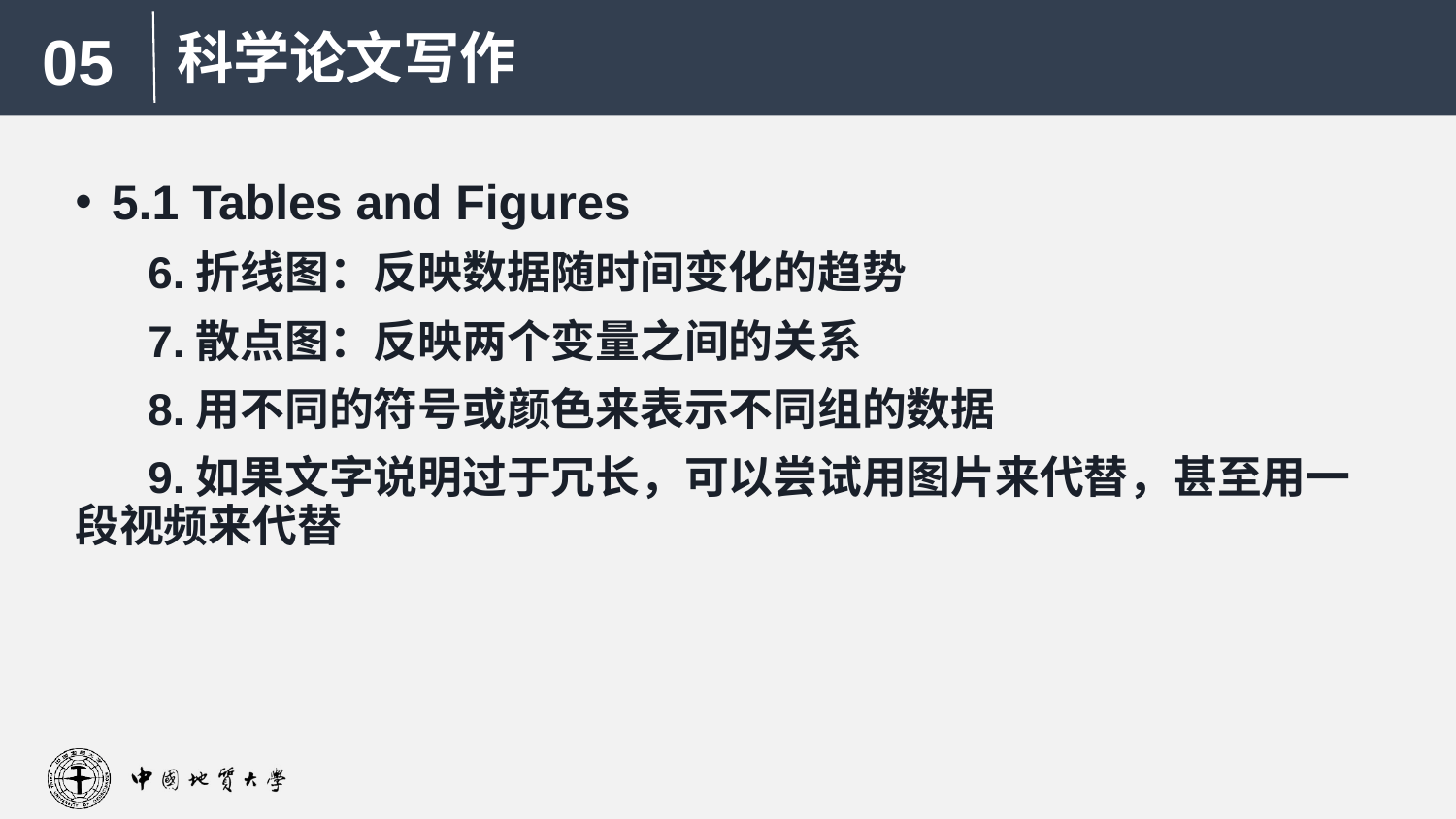

科学论文写作
05
5.1 Tables and Figures
6.折线图：反映数据随时间变化的趋势
7.散点图：反映两个变量之间的关系
8.用不同的符号或颜色来表示不同组的数据
9.如果文字说明过于冗长，可以尝试用图片来代替，甚至用一段视频来代替
28